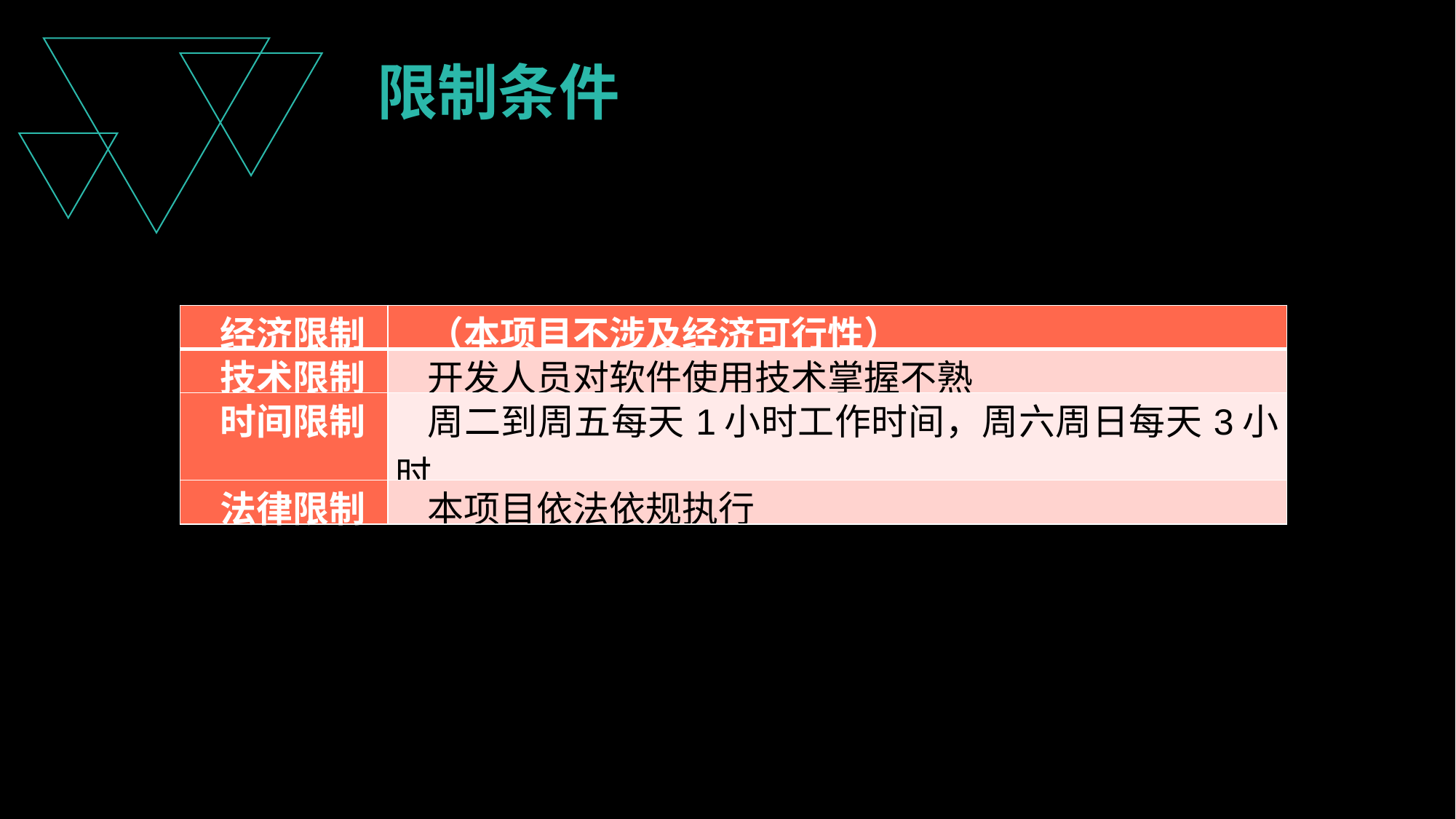

限制条件

| 经济限制 | （本项目不涉及经济可行性） |
| --- | --- |
| 技术限制 | 开发人员对软件使用技术掌握不熟 |
| 时间限制 | 周二到周五每天1小时工作时间，周六周日每天3小时 |
| 法律限制 | 本项目依法依规执行 |